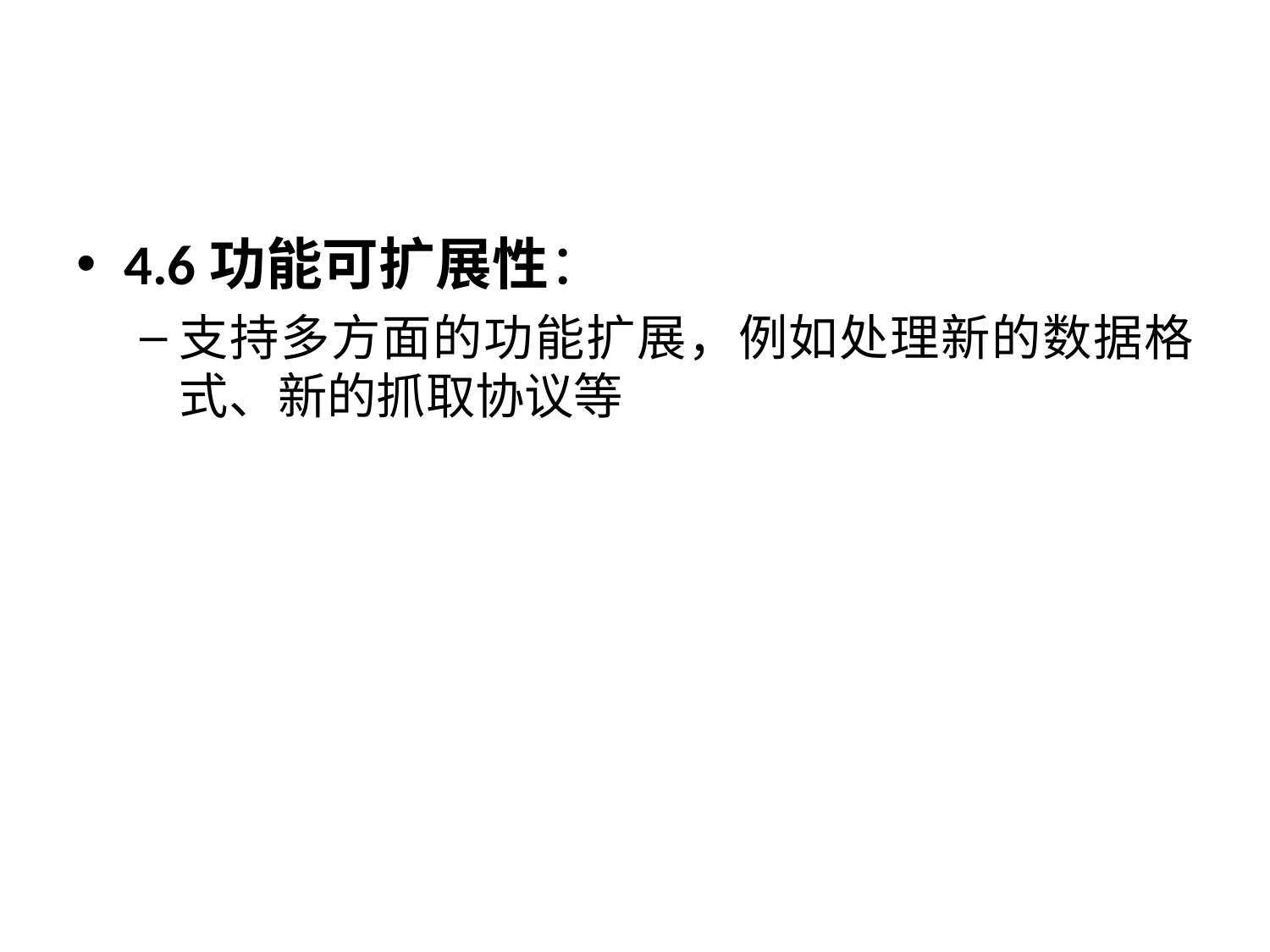

#
4.6功能可扩展性：
支持多方面的功能扩展，例如处理新的数据格式、新的抓取协议等